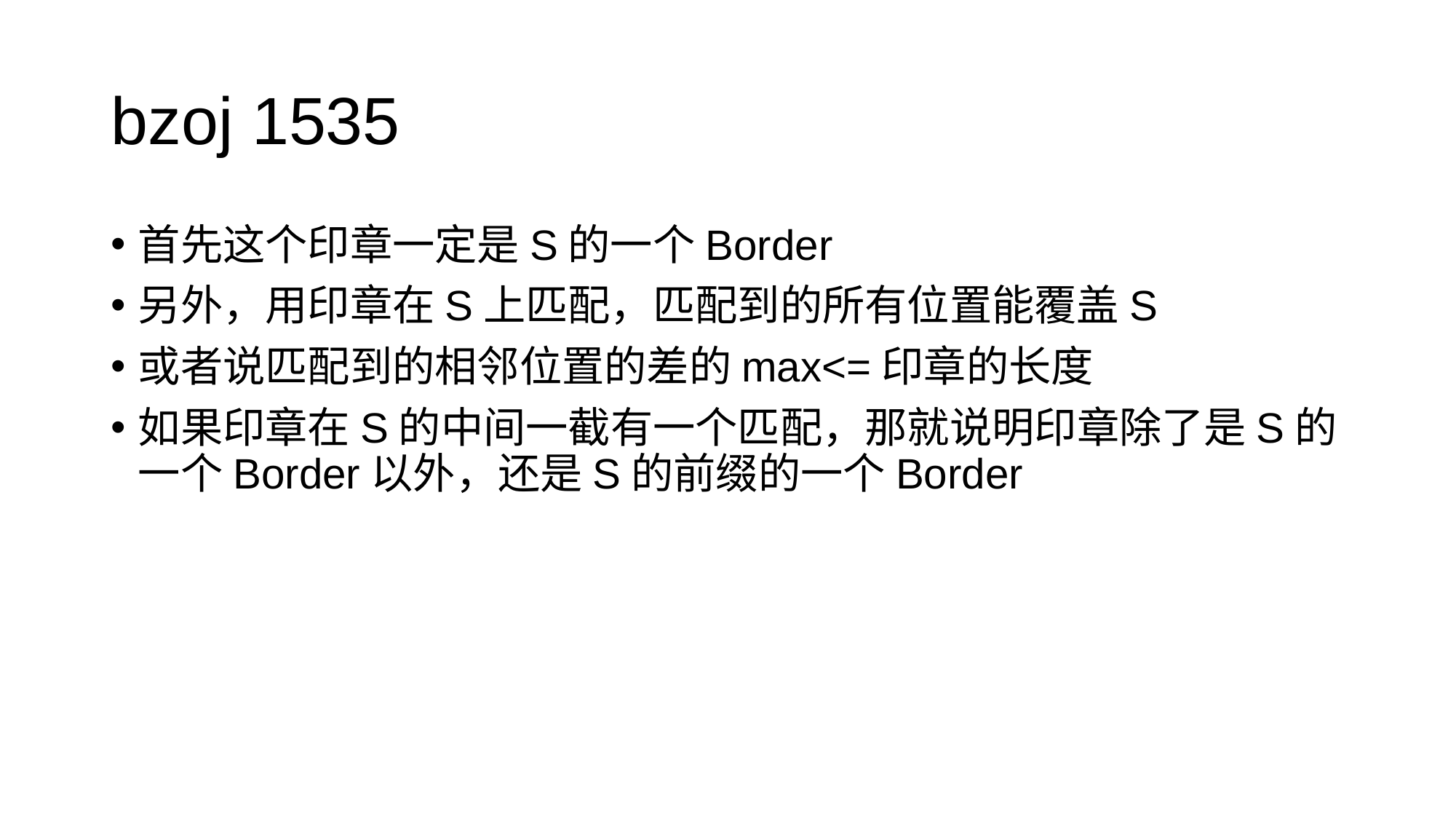

# bzoj 1535
首先这个印章一定是S的一个Border
另外，用印章在S上匹配，匹配到的所有位置能覆盖S
或者说匹配到的相邻位置的差的max<=印章的长度
如果印章在S的中间一截有一个匹配，那就说明印章除了是S的一个Border以外，还是S的前缀的一个Border